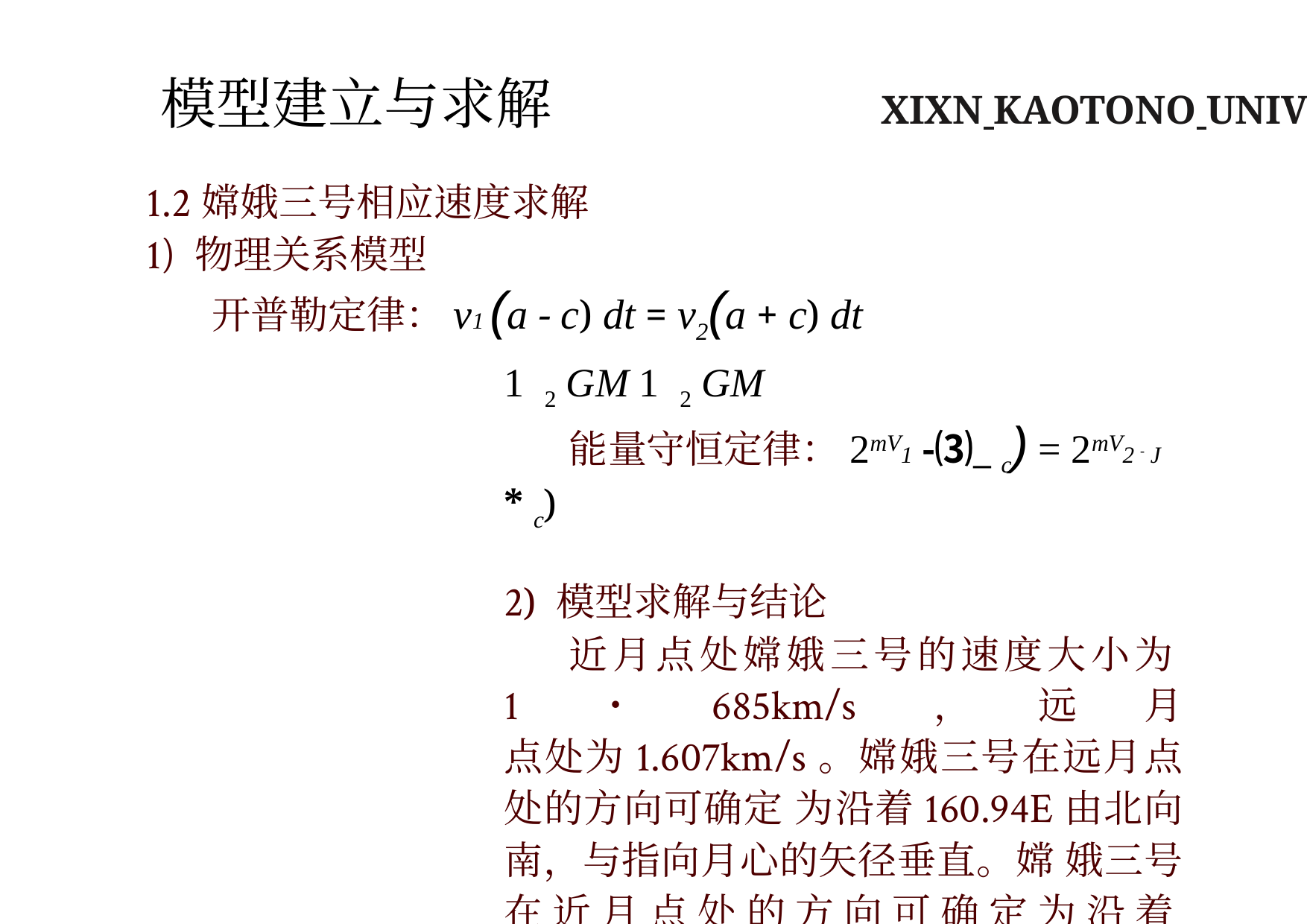

模型建立与求解                      XIXN KAOTONO UNIV6RSI^<
1.2嫦娥三号相应速度求解
1) 物理关系模型
开普勒定律：v1 (a - c) dt = v2(a + c) dt
1  2 GM 1  2 GM
能量守恒定律：2mV1 -⑶_ c) = 2mV2 - J * c)
2) 模型求解与结论
近月点处嫦娥三号的速度大小为1・685km/s，远月 点处为1.607km/s。嫦娥三号在远月点处的方向可确定 为沿着160.94E由北向南，与指向月心的矢径垂直。嫦 娥三号在近月点处的方向可确定为沿着19.06W由南向 北，与指向月心的矢径夹角接近90度。